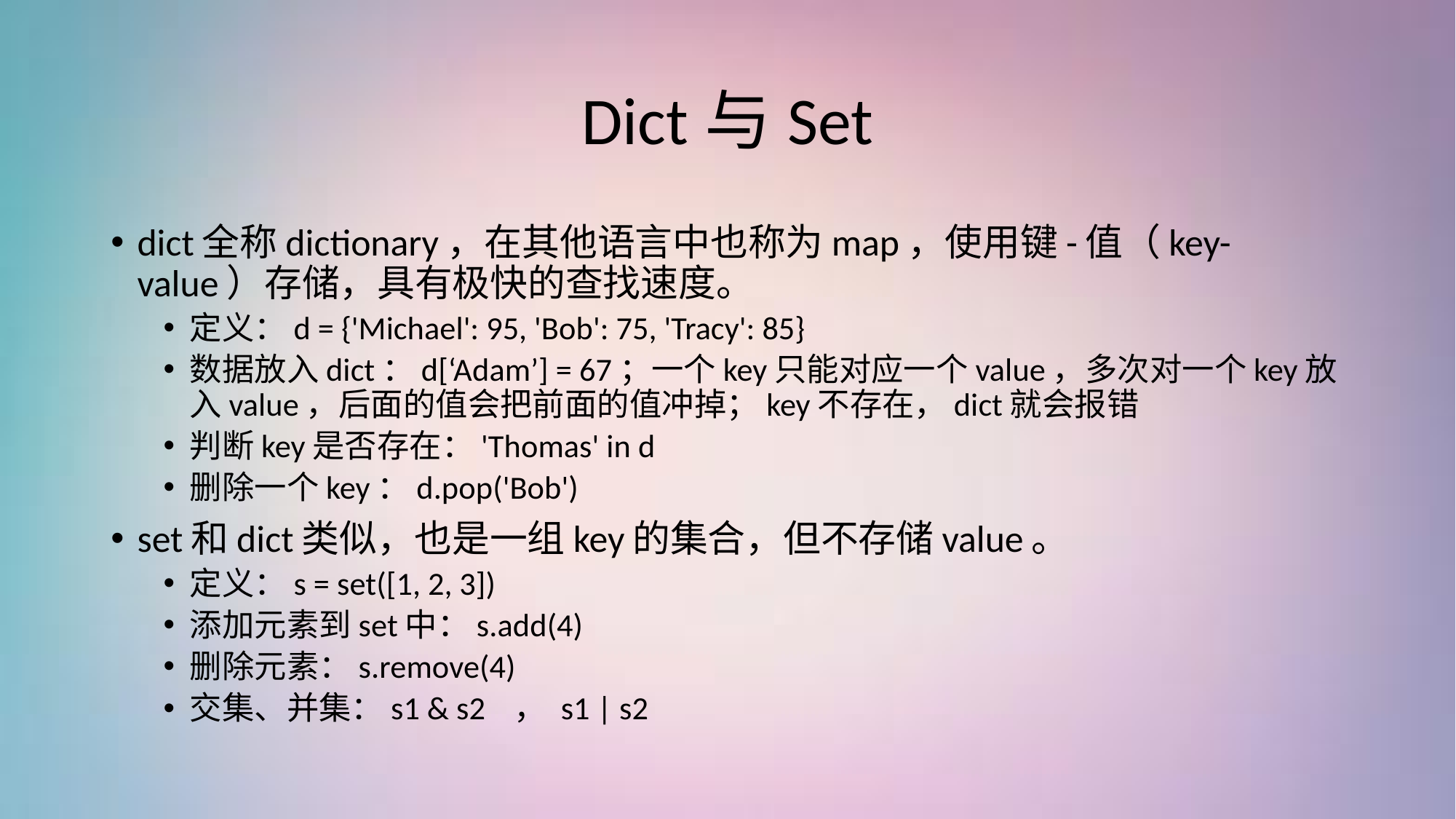

# Dict与Set
dict全称dictionary，在其他语言中也称为map，使用键-值（key-value）存储，具有极快的查找速度。
定义：d = {'Michael': 95, 'Bob': 75, 'Tracy': 85}
数据放入dict：d[‘Adam’] = 67；一个key只能对应一个value，多次对一个key放入value，后面的值会把前面的值冲掉；key不存在，dict就会报错
判断key是否存在：'Thomas' in d
删除一个key：d.pop('Bob')
set和dict类似，也是一组key的集合，但不存储value。
定义：s = set([1, 2, 3])
添加元素到set中：s.add(4)
删除元素：s.remove(4)
交集、并集：s1 & s2   ， s1 | s2